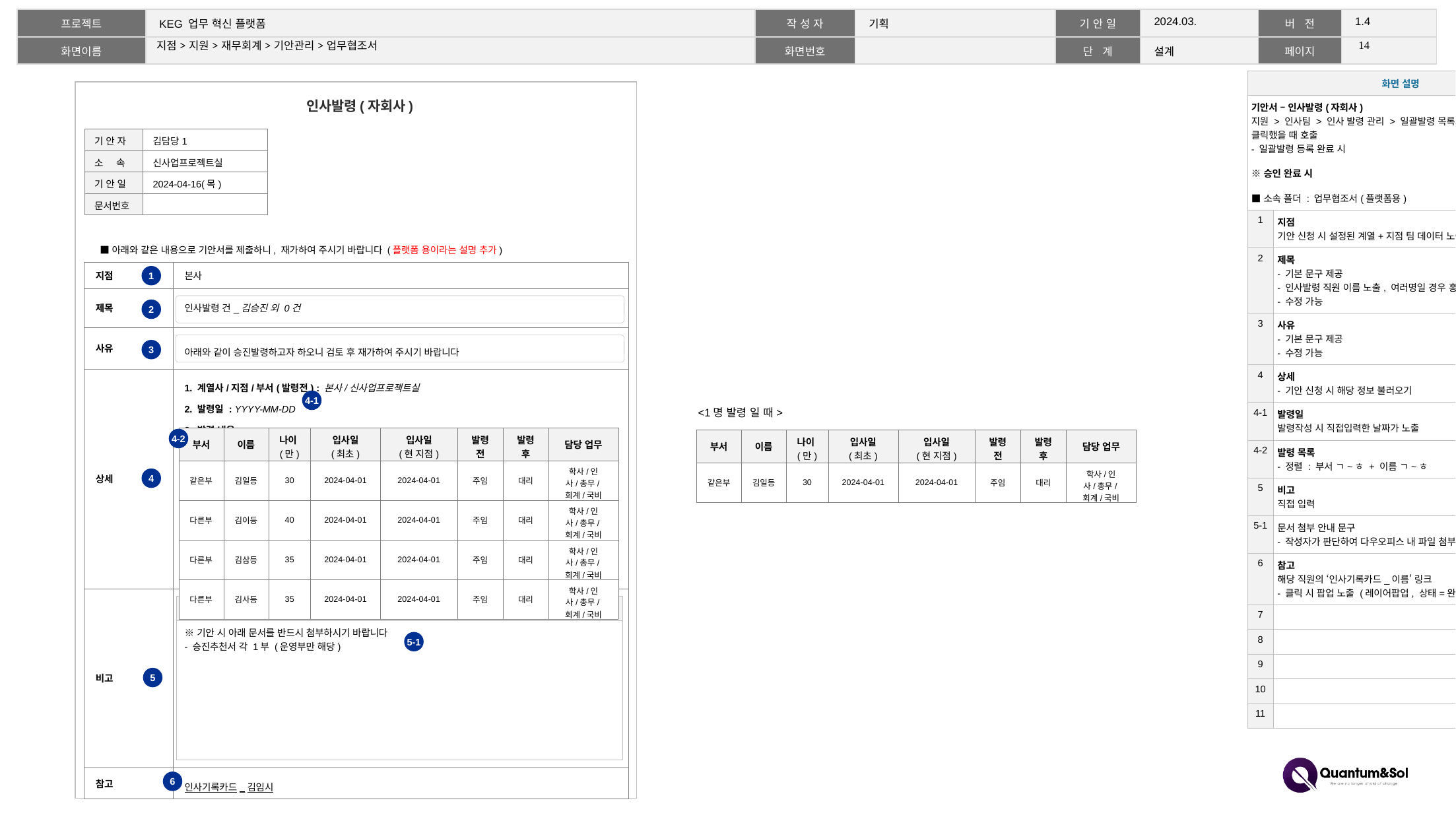

14

# 지점>지원>재무회계>기안관리>업무협조서
| 화면 설명 |  |
| --- | --- |
| 기안서 – 인사발령(자회사) 지원 > 인사팀 > 인사 발령 관리 > 일괄발령 목록의 [기안] 버튼 클릭했을 때 호출 - 일괄발령 등록 완료 시 ※승인 완료 시 ■소속 폴더 : 업무협조서(플랫폼용) |  |
| 1 | 지점 기안 신청 시 설정된 계열+지점 팀 데이터 노출 |
| 2 | 제목 - 기본 문구 제공 - 인사발령 직원 이름 노출, 여러명일 경우 홍길동 외 0건 - 수정 가능 |
| 3 | 사유 - 기본 문구 제공 - 수정 가능 |
| 4 | 상세 - 기안 신청 시 해당 정보 불러오기 |
| 4-1 | 발령일 발령작성 시 직접입력한 날짜가 노출 |
| 4-2 | 발령 목록 - 정렬 : 부서 ㄱ~ㅎ + 이름 ㄱ~ㅎ |
| 5 | 비고 직접 입력 |
| 5-1 | 문서 첨부 안내 문구 - 작성자가 판단하여 다우오피스 내 파일 첨부 진행 |
| 6 | 참고 해당 직원의 ‘인사기록카드\_이름’ 링크 - 클릭 시 팝업 노출 (레이어팝업, 상태=완료) |
| 7 |  |
| 8 |  |
| 9 |  |
| 10 |  |
| 11 |  |
인사발령(자회사)
| 기 안 자 | 김담당1 |
| --- | --- |
| 소 속 | 신사업프로젝트실 |
| 기 안 일 | 2024-04-16(목) |
| 문서번호 |  |
■아래와 같은 내용으로 기안서를 제출하니, 재가하여 주시기 바랍니다 (플랫폼 용이라는 설명 추가)
| 지점 | 본사 |
| --- | --- |
| 제목 | 인사발령 건\_김승진 외 0건 |
| 사유 | 아래와 같이 승진발령하고자 하오니 검토 후 재가하여 주시기 바랍니다 |
| 상세 | 1. 계열사/지점/부서(발령전) : 본사/신사업프로젝트실 2. 발령일 : YYYY-MM-DD 3. 발령 내용 |
| 비고 | ※기안 시 아래 문서를 반드시 첨부하시기 바랍니다 - 승진추천서 각 1부 (운영부만 해당) |
| 참고 | 인사기록카드\_김임시 |
1

2

3
4-1
<1명 발령 일 때>
| 부서 | 이름 | 나이(만) | 입사일 (최초) | 입사일 (현 지점) | 발령 전 | 발령 후 | 담당 업무 |
| --- | --- | --- | --- | --- | --- | --- | --- |
| 같은부 | 김일등 | 30 | 2024-04-01 | 2024-04-01 | 주임 | 대리 | 학사/인사/총무/회계/국비 |
| 다른부 | 김이등 | 40 | 2024-04-01 | 2024-04-01 | 주임 | 대리 | 학사/인사/총무/회계/국비 |
| 다른부 | 김삼등 | 35 | 2024-04-01 | 2024-04-01 | 주임 | 대리 | 학사/인사/총무/회계/국비 |
| 다른부 | 김사등 | 35 | 2024-04-01 | 2024-04-01 | 주임 | 대리 | 학사/인사/총무/회계/국비 |
4-2
| 부서 | 이름 | 나이(만) | 입사일 (최초) | 입사일 (현 지점) | 발령 전 | 발령 후 | 담당 업무 |
| --- | --- | --- | --- | --- | --- | --- | --- |
| 같은부 | 김일등 | 30 | 2024-04-01 | 2024-04-01 | 주임 | 대리 | 학사/인사/총무/회계/국비 |
4

Editor
5-1
5
6